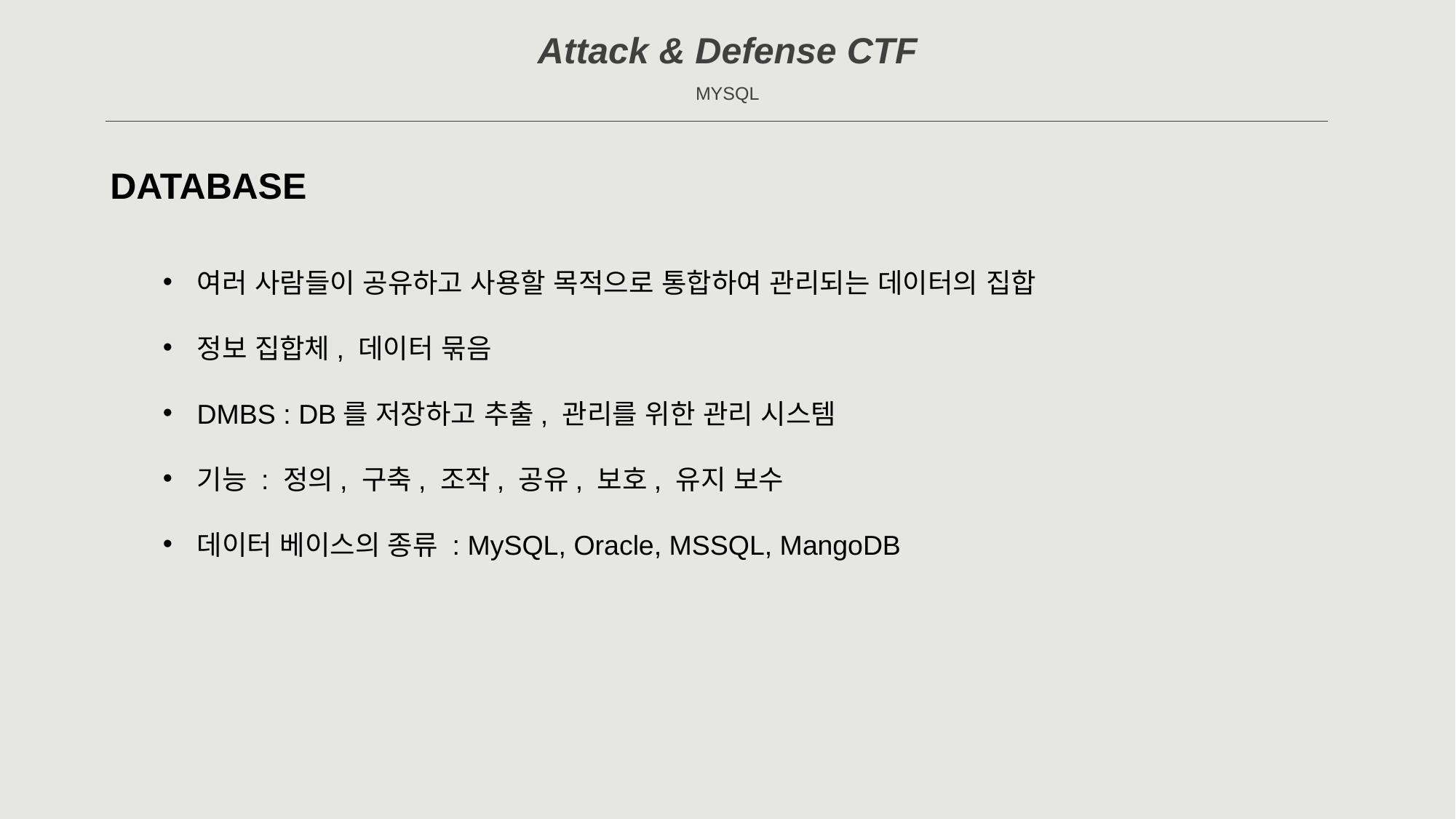

Attack & Defense CTF
MYSQL
DATABASE
여러 사람들이 공유하고 사용할 목적으로 통합하여 관리되는 데이터의 집합
정보 집합체, 데이터 묶음
DMBS : DB를 저장하고 추출, 관리를 위한 관리 시스템
기능 : 정의, 구축, 조작, 공유, 보호, 유지 보수
데이터 베이스의 종류 : MySQL, Oracle, MSSQL, MangoDB